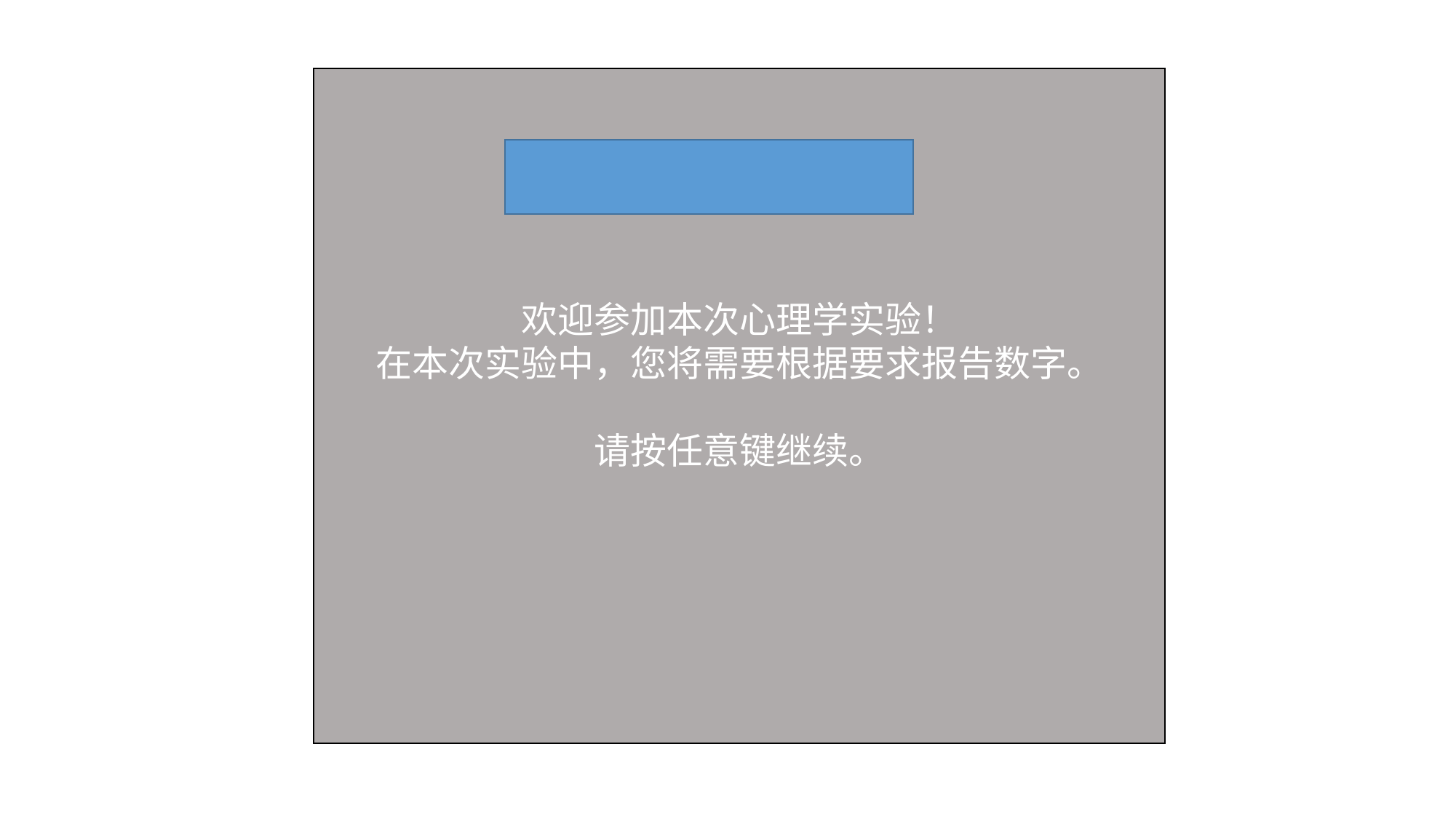

欢迎参加本次心理学实验！
在本次实验中，您将需要根据要求报告数字。

请按任意键继续。